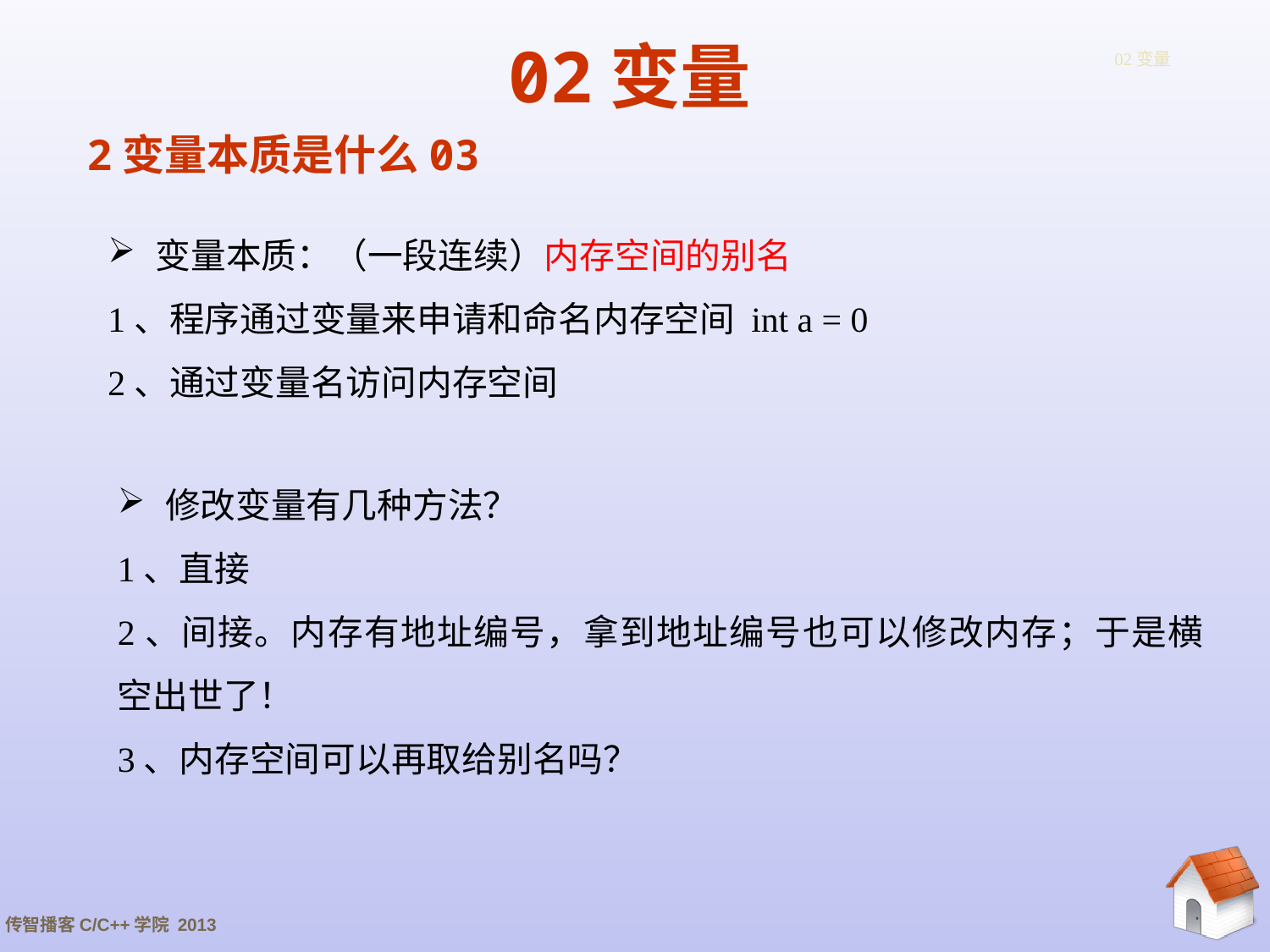

02变量
# 02变量
2变量本质是什么03
变量本质：（一段连续）内存空间的别名
1、程序通过变量来申请和命名内存空间 int a = 0
2、通过变量名访问内存空间
修改变量有几种方法？
1、直接
2、间接。内存有地址编号，拿到地址编号也可以修改内存；于是横空出世了！
3、内存空间可以再取给别名吗？